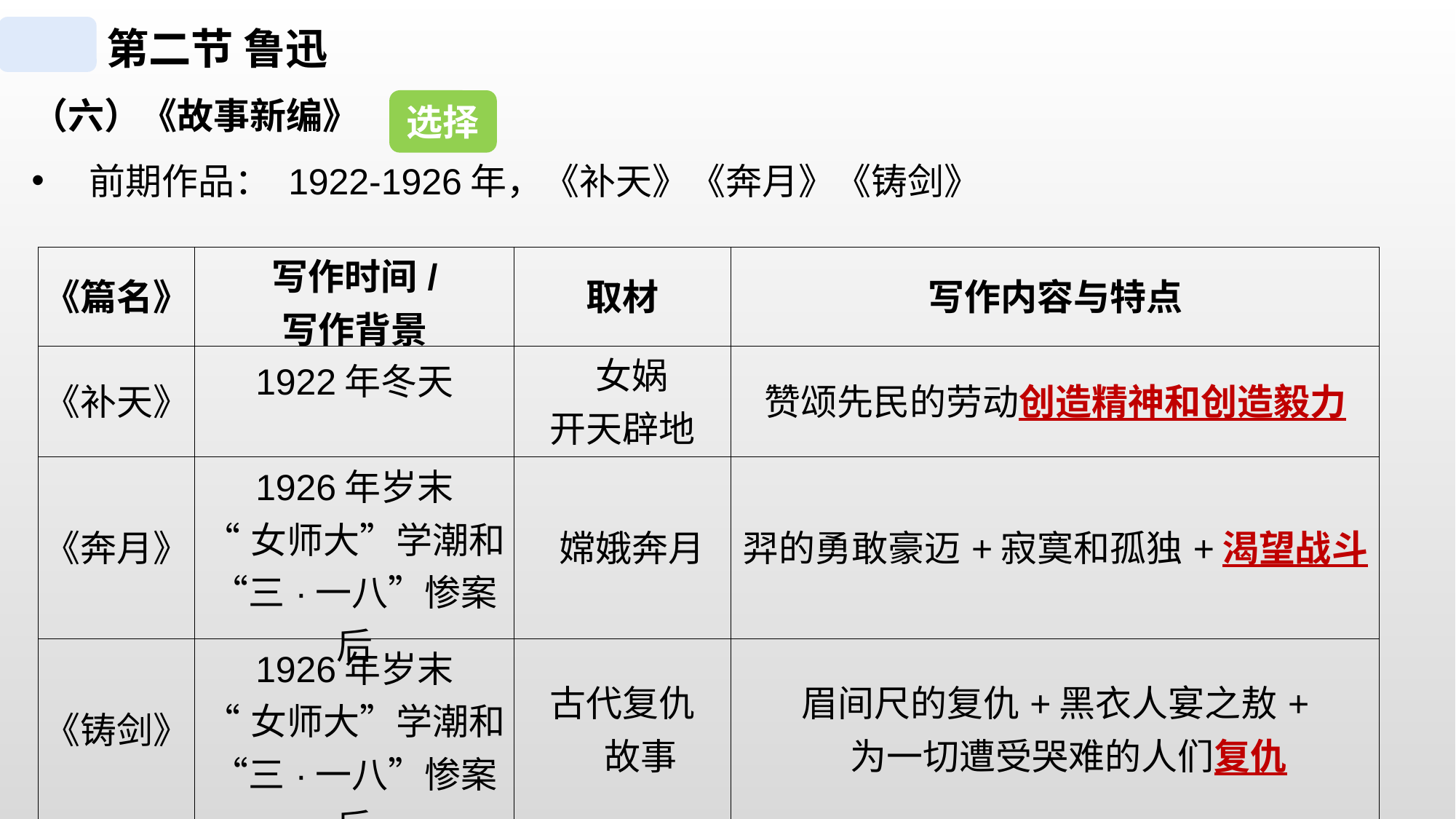

第二节 鲁迅
（六）《故事新编》
 前期作品： 1922-1926年，《补天》《奔月》《铸剑》
选择
| 《篇名》 | 写作时间/ 写作背景 | 取材 | 写作内容与特点 |
| --- | --- | --- | --- |
| 《补天》 | 1922年冬天 | 女娲 开天辟地 | 赞颂先民的劳动创造精神和创造毅力 |
| 《奔月》 | 1926年岁末 “女师大”学潮和“三·一八”惨案后 | 嫦娥奔月 | 羿的勇敢豪迈+寂寞和孤独+渴望战斗 |
| 《铸剑》 | 1926年岁末 “女师大”学潮和“三·一八”惨案后 | 古代复仇 故事 | 眉间尺的复仇+黑衣人宴之敖+ 为一切遭受哭难的人们复仇 |